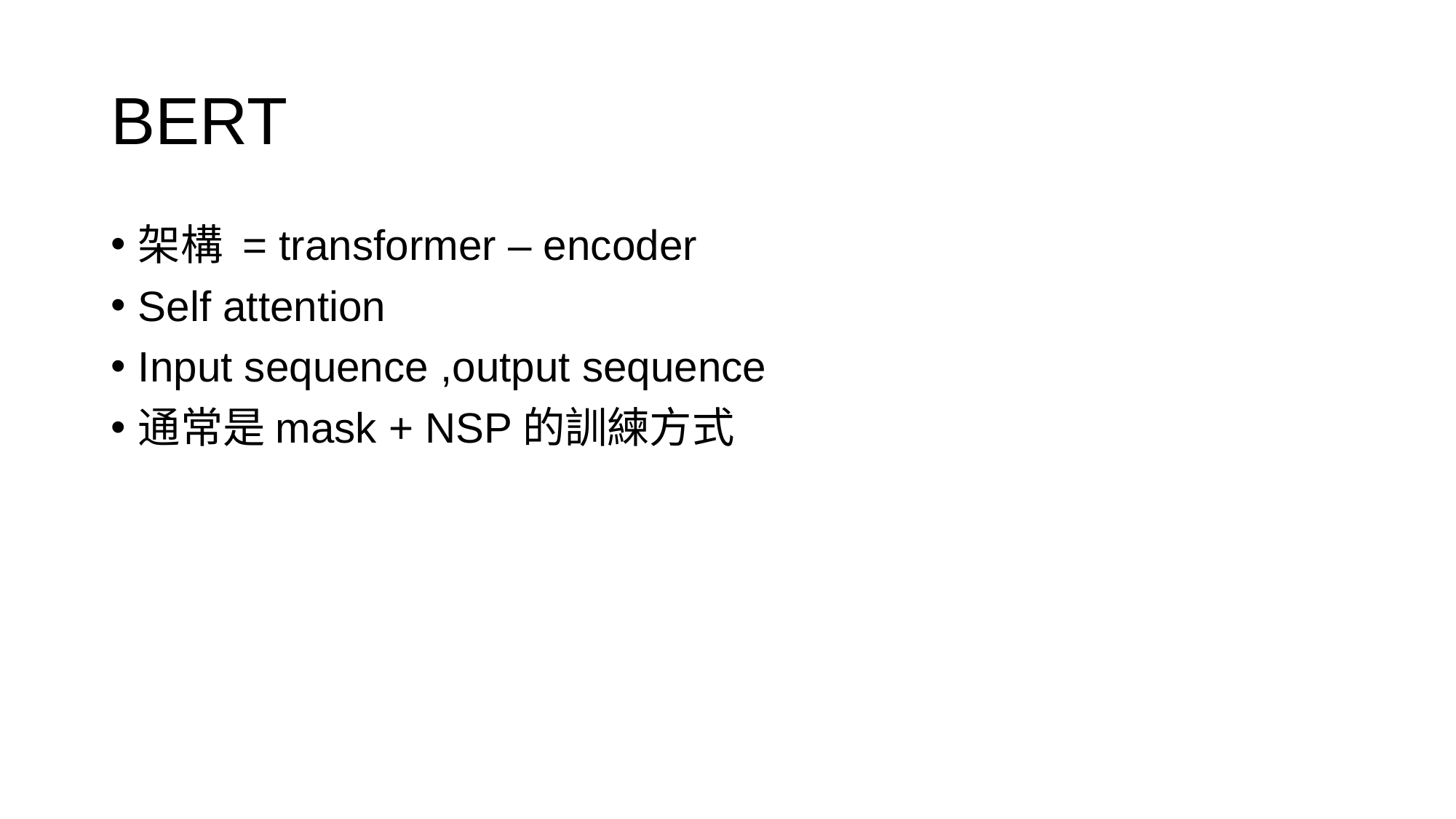

# BERT
架構 = transformer – encoder
Self attention
Input sequence ,output sequence
通常是mask + NSP的訓練方式